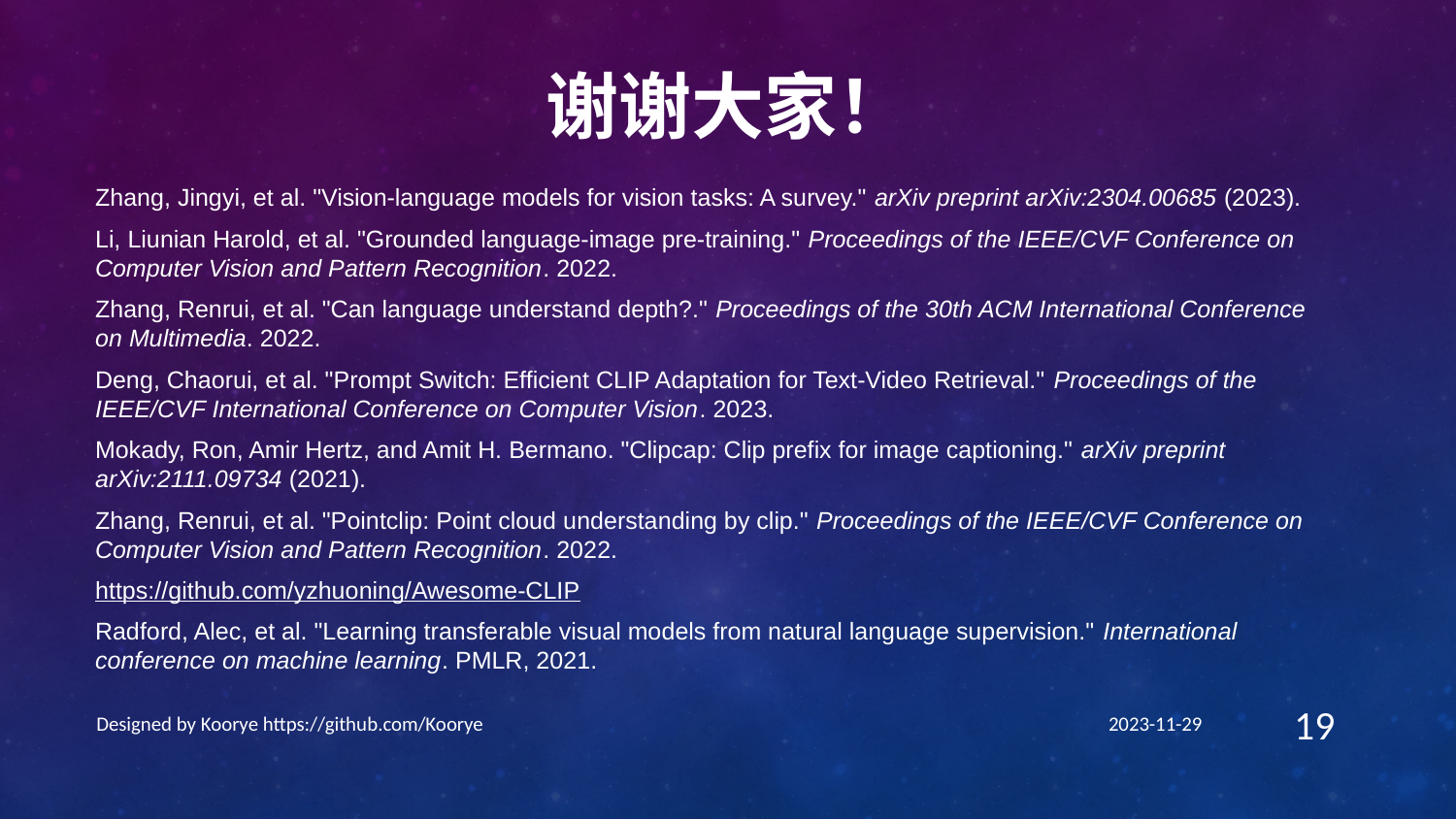

谢谢大家！
Zhang, Jingyi, et al. "Vision-language models for vision tasks: A survey." arXiv preprint arXiv:2304.00685 (2023).
Li, Liunian Harold, et al. "Grounded language-image pre-training." Proceedings of the IEEE/CVF Conference on Computer Vision and Pattern Recognition. 2022.
Zhang, Renrui, et al. "Can language understand depth?." Proceedings of the 30th ACM International Conference on Multimedia. 2022.
Deng, Chaorui, et al. "Prompt Switch: Efficient CLIP Adaptation for Text-Video Retrieval." Proceedings of the IEEE/CVF International Conference on Computer Vision. 2023.
Mokady, Ron, Amir Hertz, and Amit H. Bermano. "Clipcap: Clip prefix for image captioning." arXiv preprint arXiv:2111.09734 (2021).
Zhang, Renrui, et al. "Pointclip: Point cloud understanding by clip." Proceedings of the IEEE/CVF Conference on Computer Vision and Pattern Recognition. 2022.
https://github.com/yzhuoning/Awesome-CLIP
Radford, Alec, et al. "Learning transferable visual models from natural language supervision." International conference on machine learning. PMLR, 2021.
Designed by Koorye https://github.com/Koorye
2023-11-29
19